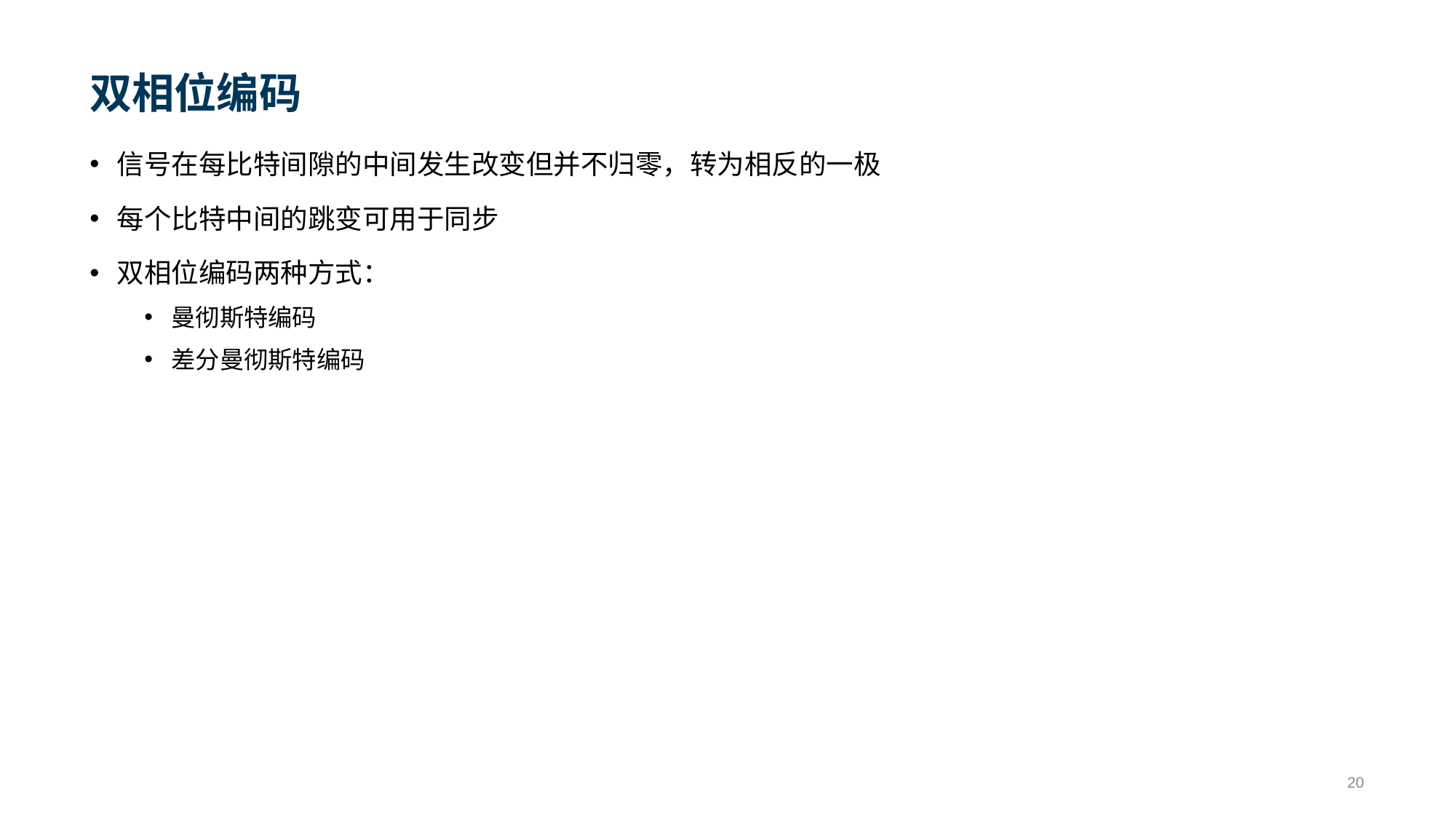

# 双相位编码
信号在每比特间隙的中间发生改变但并不归零，转为相反的一极
每个比特中间的跳变可用于同步
双相位编码两种方式：
曼彻斯特编码
差分曼彻斯特编码
20